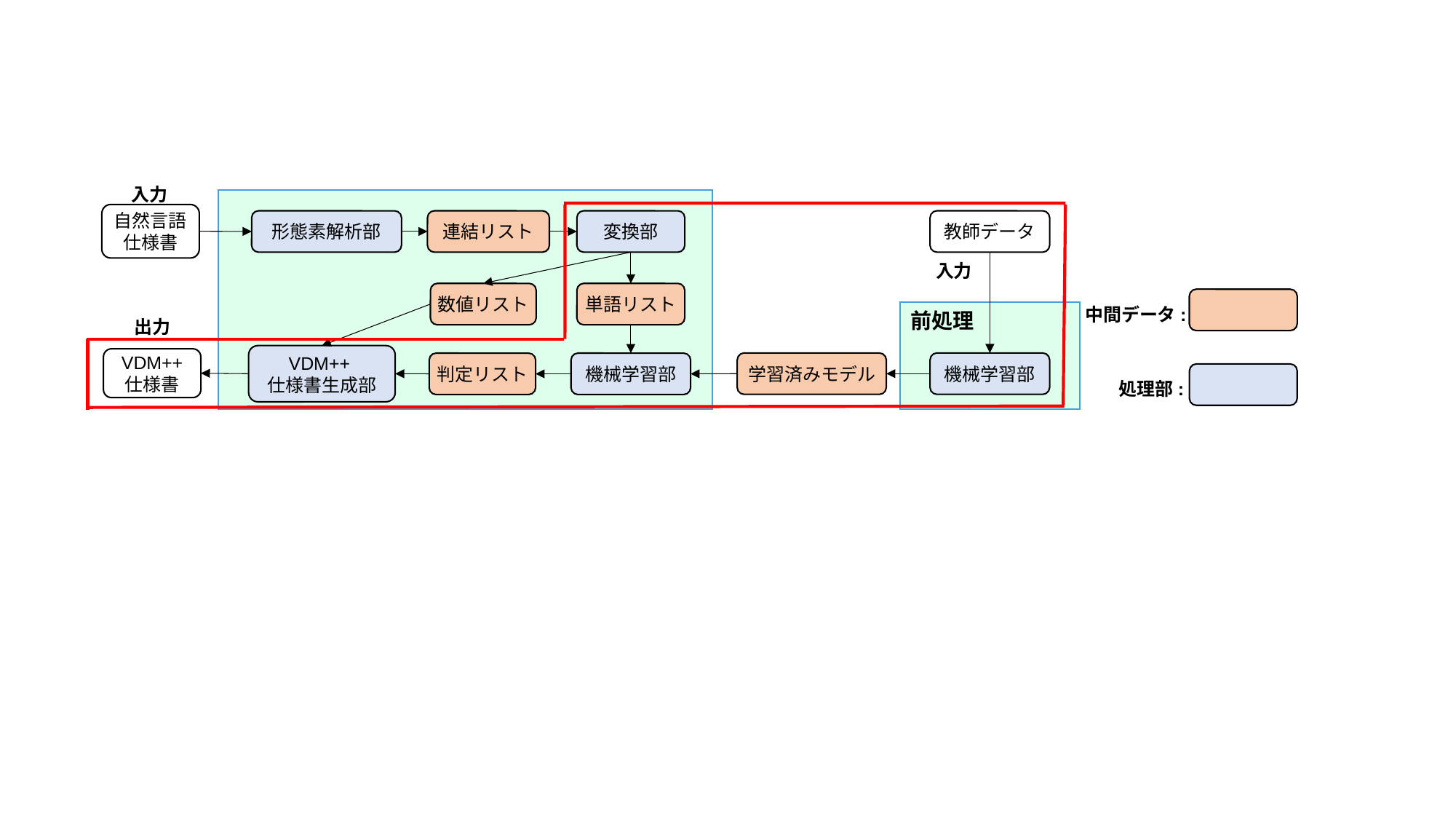

入力

自然言語
仕様書
形態素解析部
連結リスト
変換部
教師データ
入力
数値リスト
単語リスト

中間データ:
前処理
出力
VDM++
仕様書生成部
VDM++
仕様書
学習済みモデル
機械学習部
判定リスト
機械学習部

処理部: